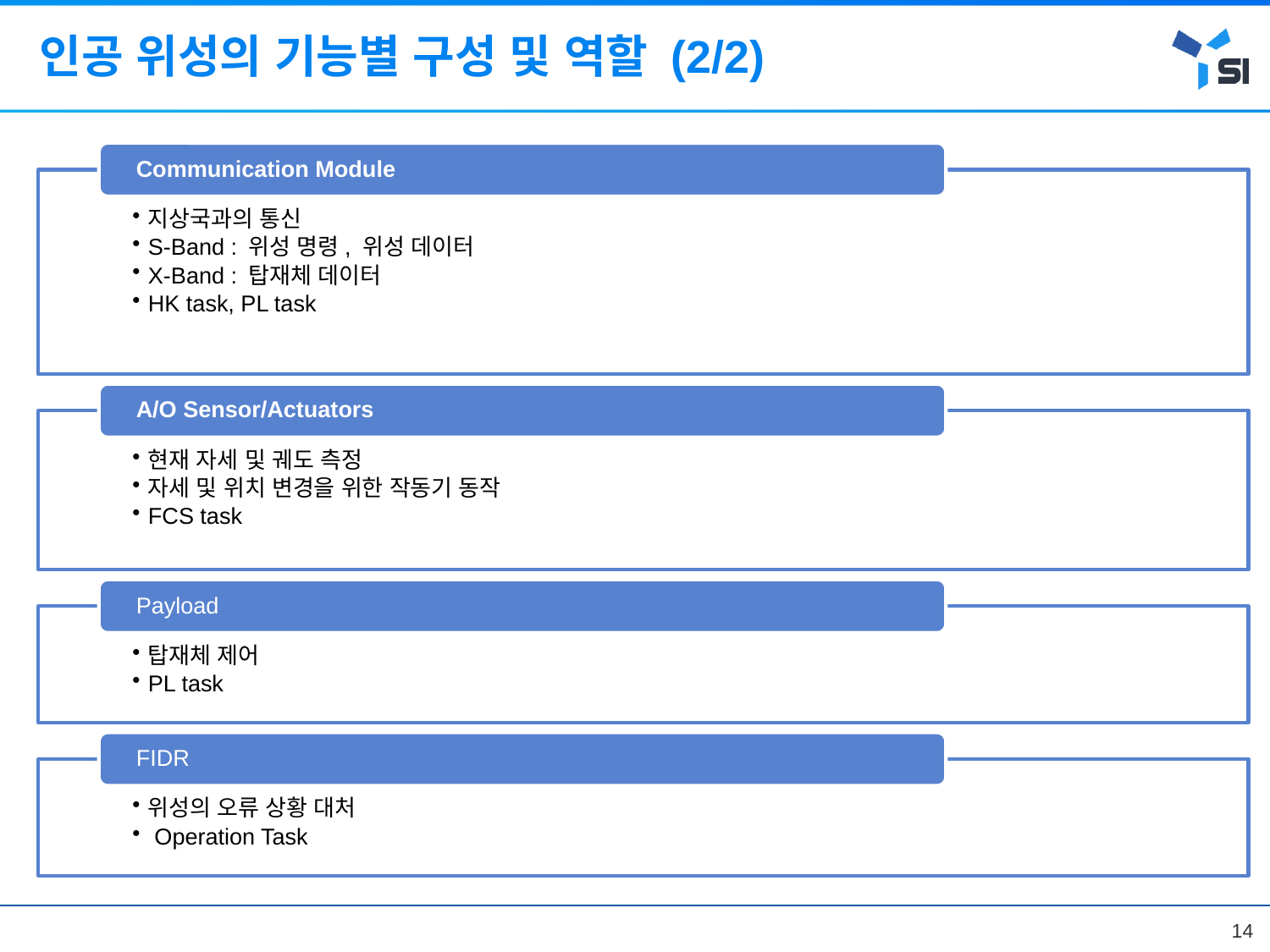

# 인공 위성의 기능별 구성 및 역할 (2/2)
지상국과의 통신
S-Band : 위성 명령, 위성 데이터
X-Band : 탑재체 데이터
HK task, PL task
Communication Module
현재 자세 및 궤도 측정
자세 및 위치 변경을 위한 작동기 동작
FCS task
A/O Sensor/Actuators
탑재체 제어
PL task
Payload
위성의 오류 상황 대처
 Operation Task
FIDR